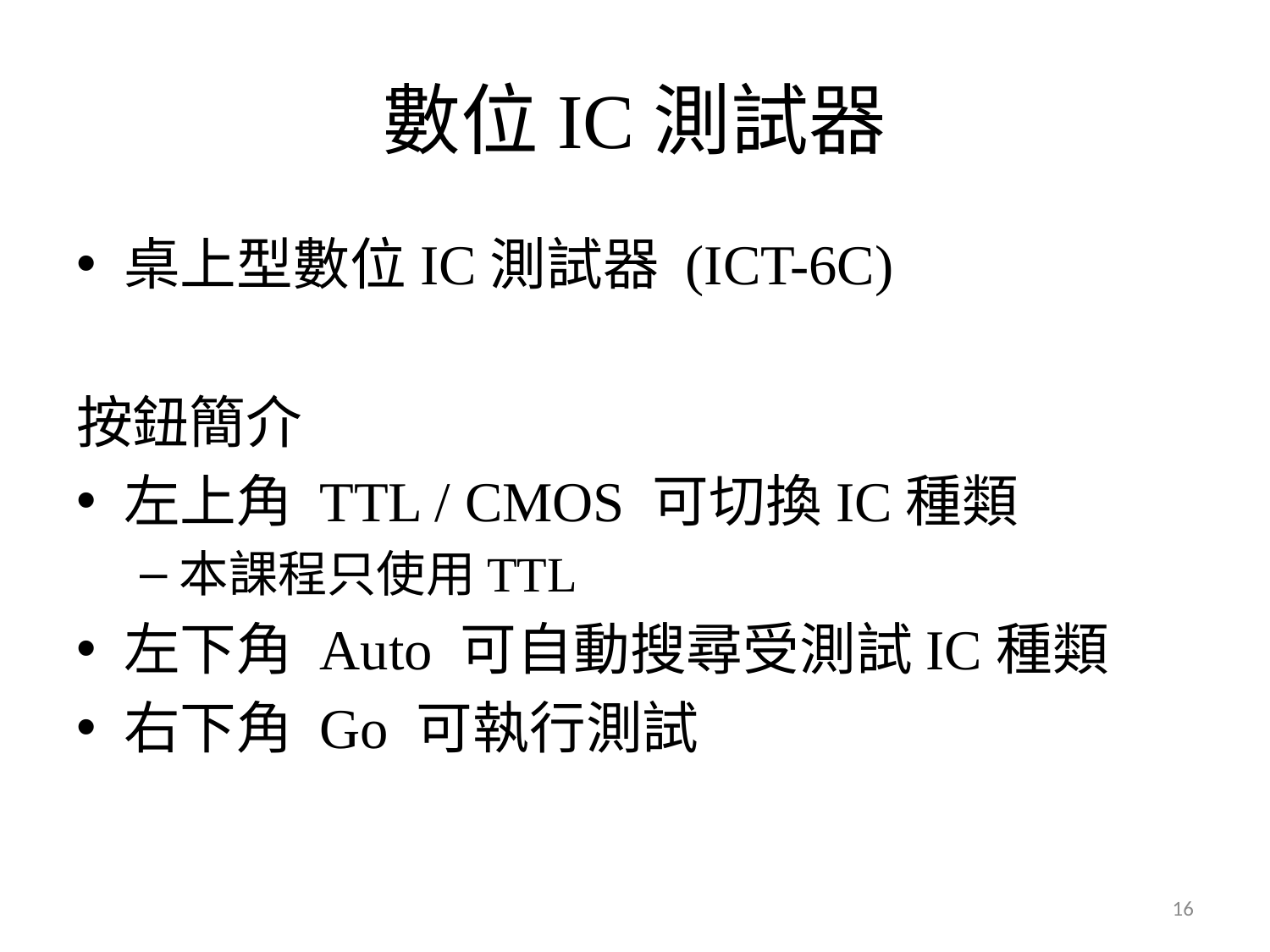

# 數位IC測試器
桌上型數位IC測試器 (ICT-6C)

按鈕簡介
左上角 TTL / CMOS 可切換IC種類
本課程只使用TTL
左下角 Auto 可自動搜尋受測試IC種類
右下角 Go 可執行測試
16